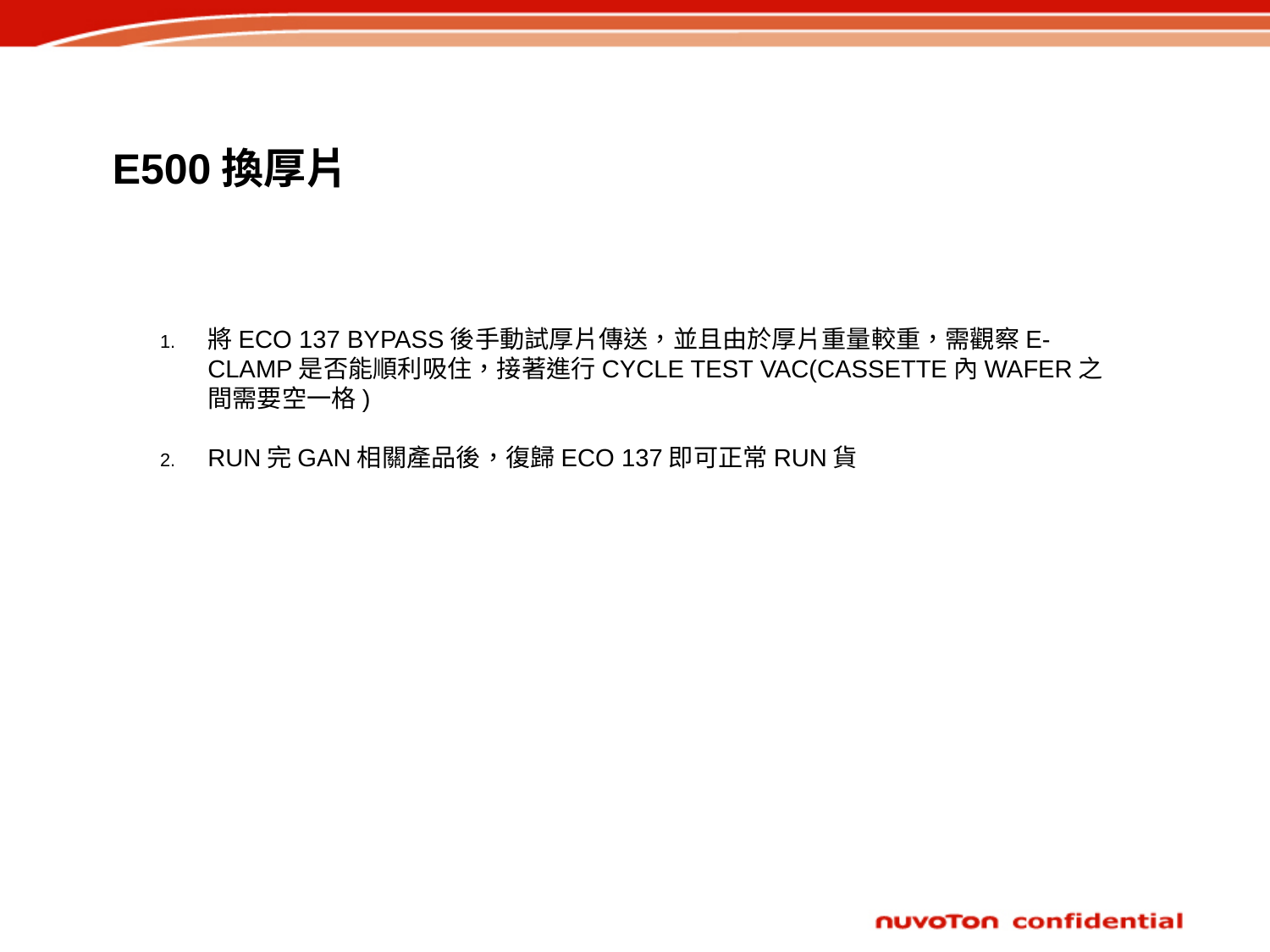

# E500換厚片
將ECO 137 BYPASS後手動試厚片傳送，並且由於厚片重量較重，需觀察E-CLAMP是否能順利吸住，接著進行CYCLE TEST VAC(CASSETTE內WAFER之間需要空一格)

RUN完GAN相關產品後，復歸ECO 137即可正常RUN貨